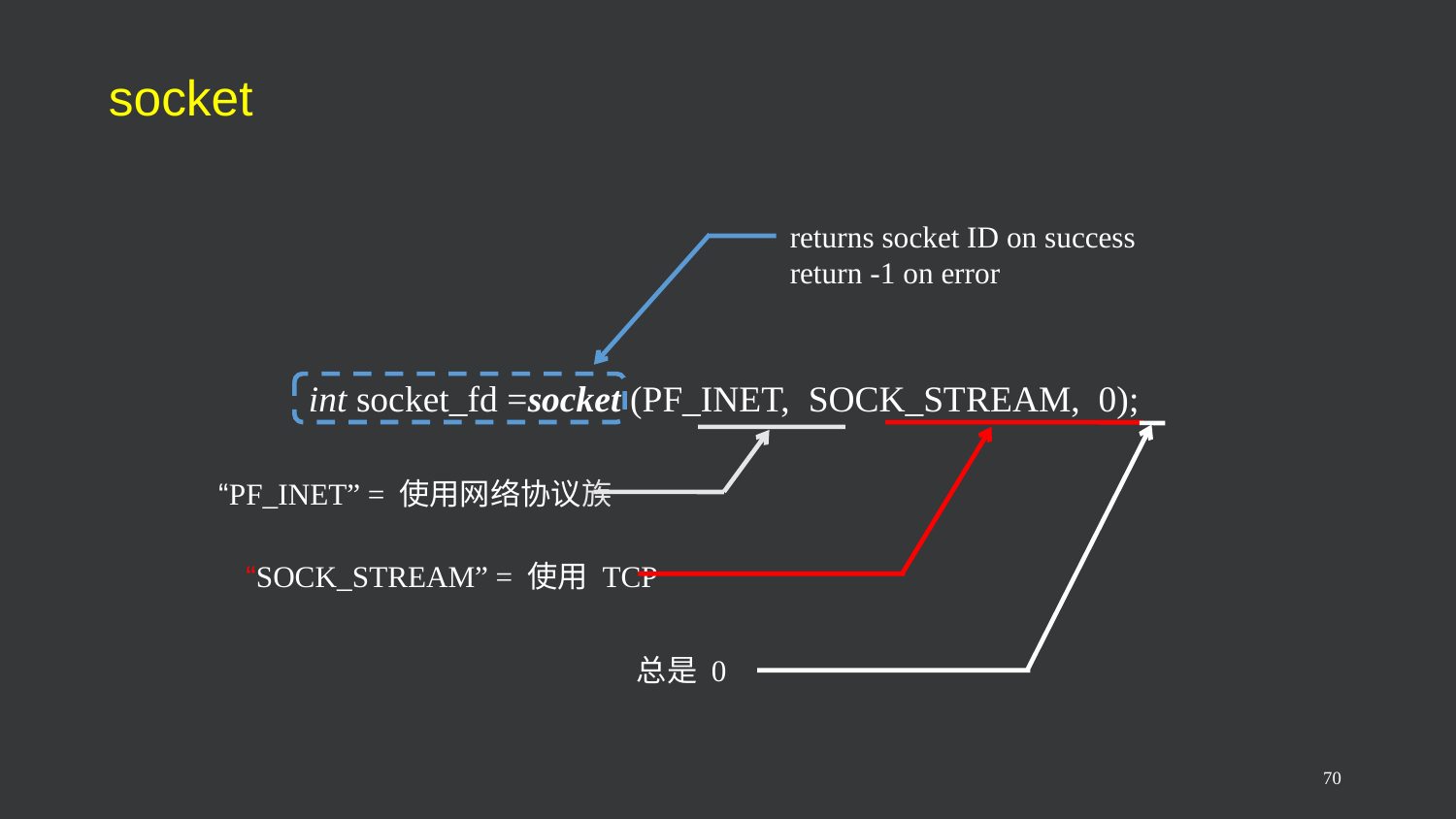

# socket
returns socket ID on success
return -1 on error

int socket_fd =socket (PF_INET,  SOCK_STREAM,  0);

“SOCK_STREAM” = 使用 TCP

总是 0

“PF_INET” = 使用网络协议族
70